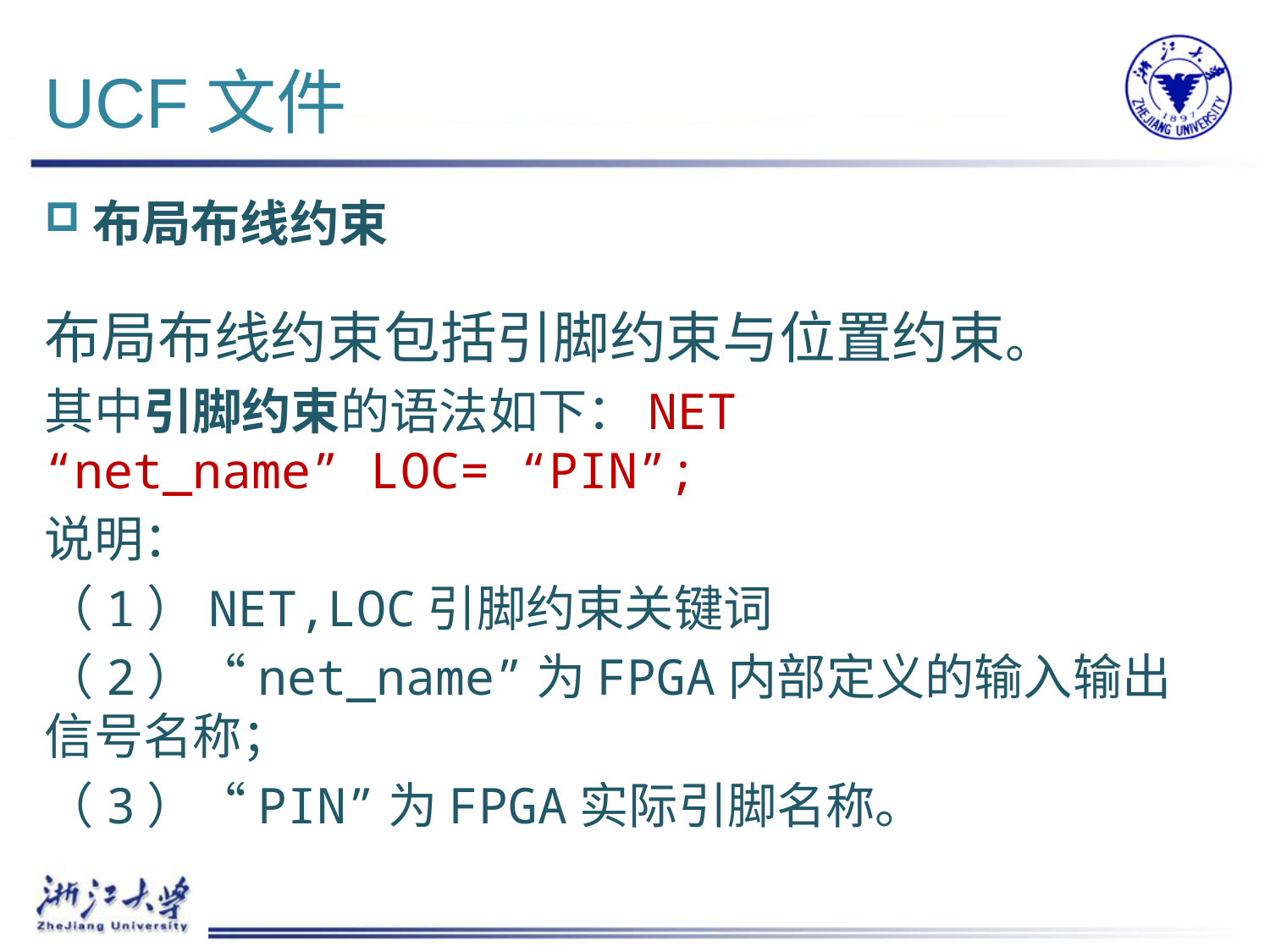

# UCF文件
布局布线约束

布局布线约束包括引脚约束与位置约束。
其中引脚约束的语法如下：NET “net_name” LOC= “PIN”;
说明：
（1）NET,LOC引脚约束关键词
（2）“net_name”为FPGA内部定义的输入输出信号名称；
（3）“PIN”为FPGA实际引脚名称。